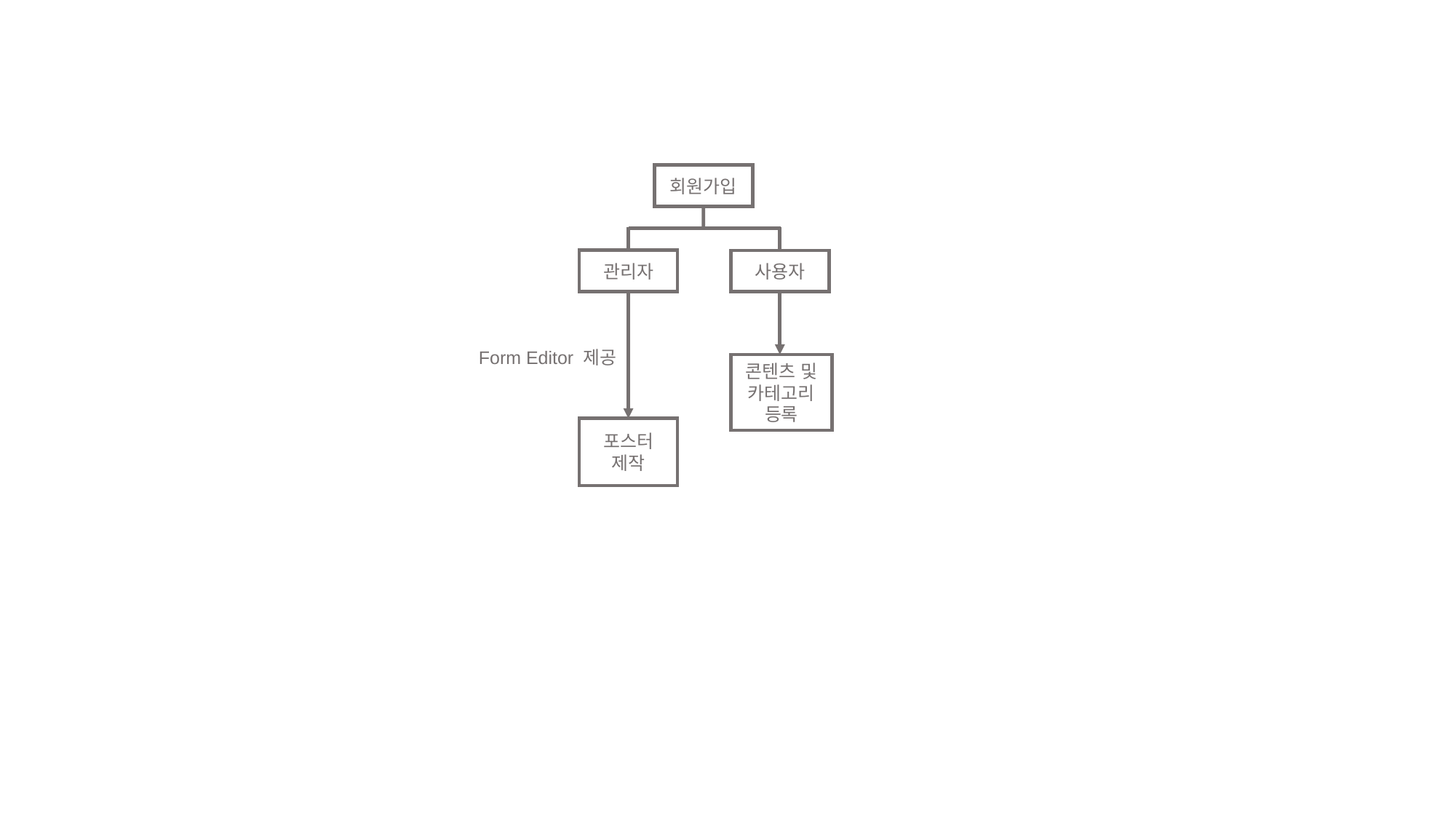

회원가입
관리자
사용자
Form Editor 제공
콘텐츠 및 카테고리 등록
포스터 제작